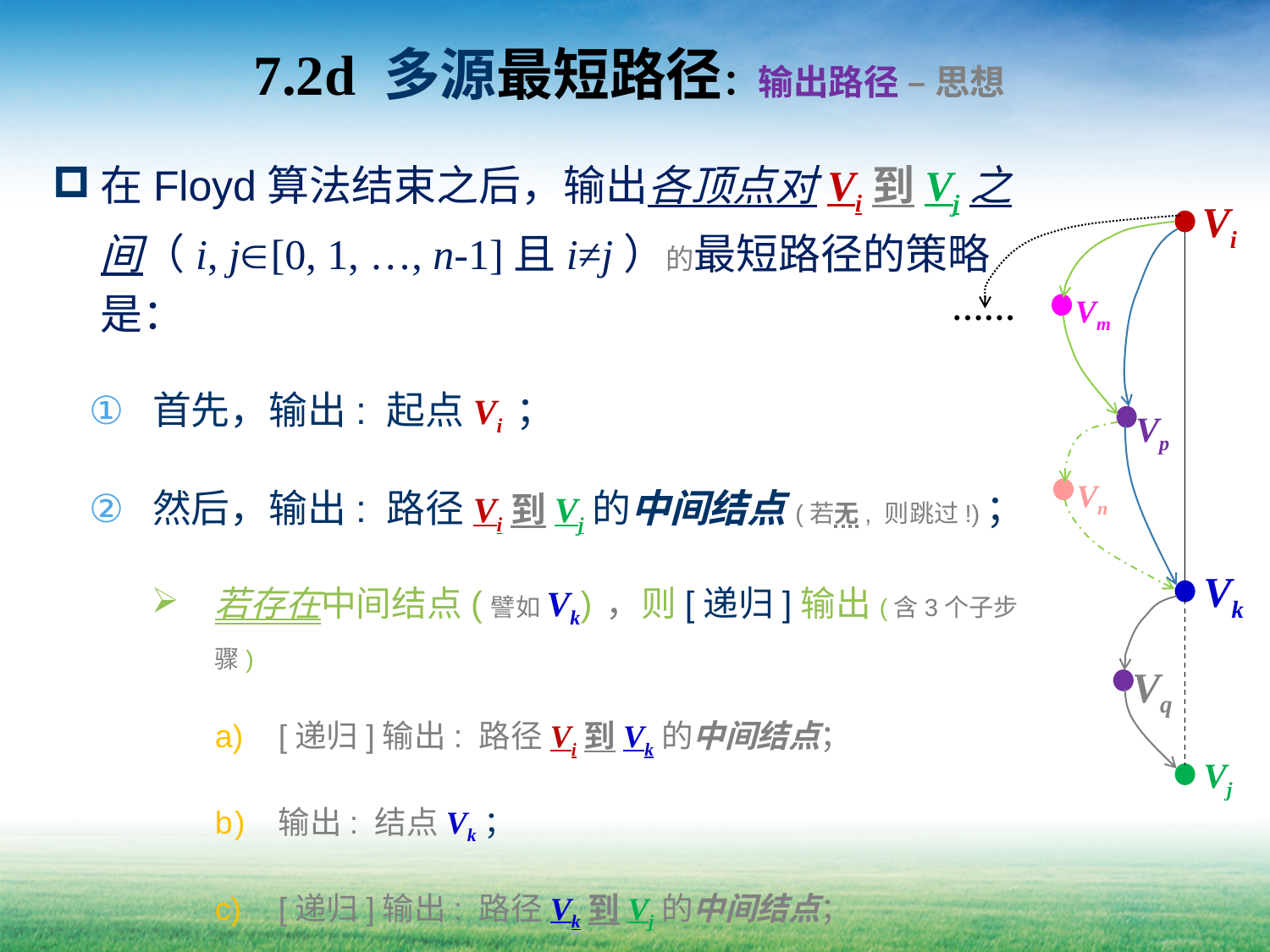

# 7.2d 多源最短路径：输出路径 – 思想
在Floyd算法结束之后，输出各顶点对Vi到Vj之间（i, j∈[0, 1, …, n-1]且i≠j）的最短路径的策略是：
首先，输出: 起点Vi ；
然后，输出: 路径Vi到Vj的中间结点(若无, 则跳过!)；
若存在中间结点(譬如Vk) ，则[递归]输出(含3个子步骤)
[递归]输出: 路径Vi到Vk的中间结点；
输出: 结点Vk；
[递归]输出: 路径Vk到Vj的中间结点；
最后，输出终点Vj ；
Vi

……
Vm

Vp

Vn

Vk

Vq

Vj